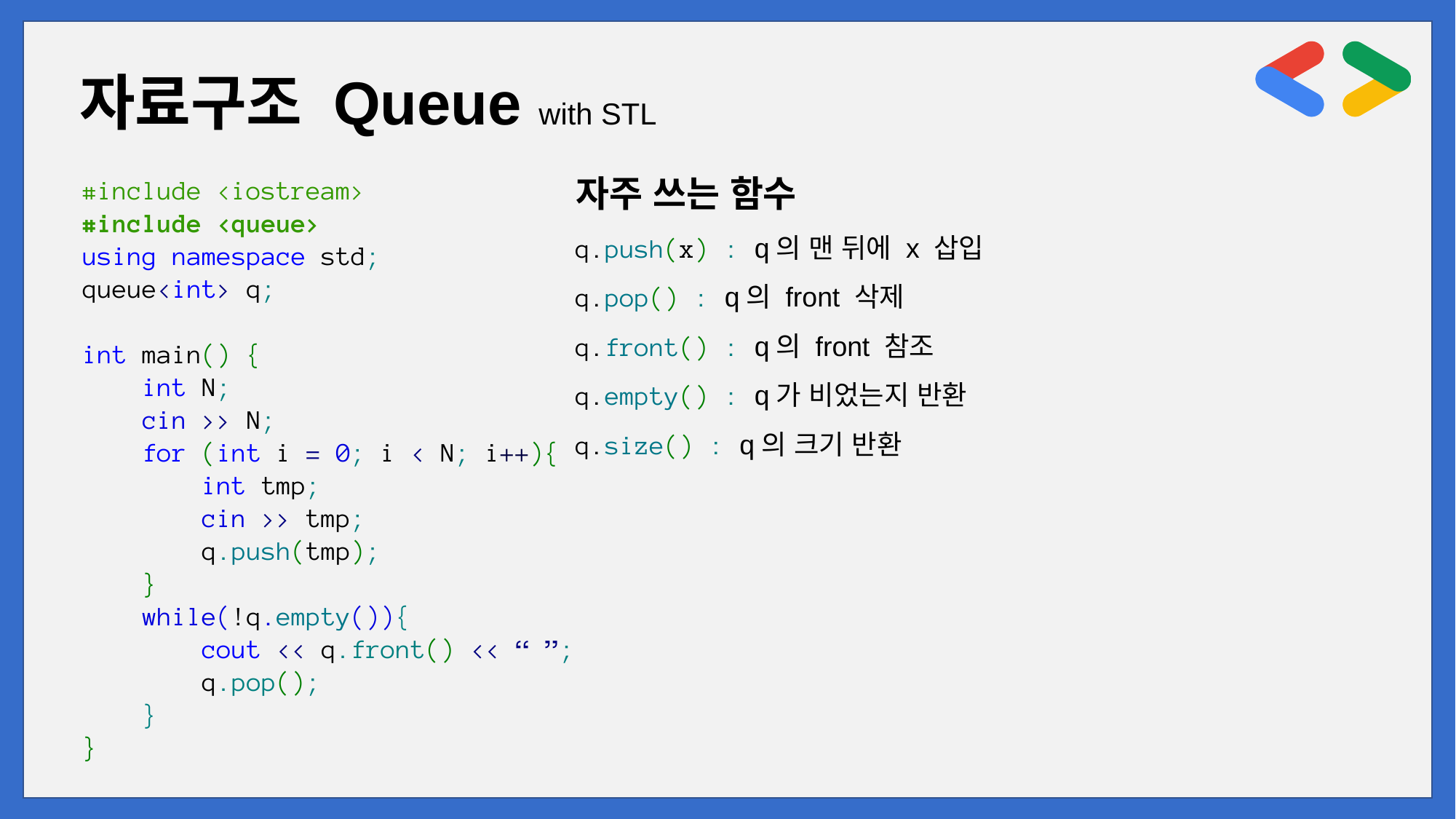

자료구조 Queue with STL
자주 쓰는 함수
q.push(x) : q의 맨 뒤에 x 삽입
q.pop() : q의 front 삭제
q.front() : q의 front 참조
q.empty() : q가 비었는지 반환
q.size() : q의 크기 반환

#include <iostream>
#include <queue>
using namespace std;
queue<int> q;

int main() {
    int N;
    cin >> N;
    for (int i = 0; i < N; i++){
        int tmp;
        cin >> tmp;
        q.push(tmp);
    }
    while(!q.empty()){
        cout << q.front() << “ ”;
        q.pop();
    }
}